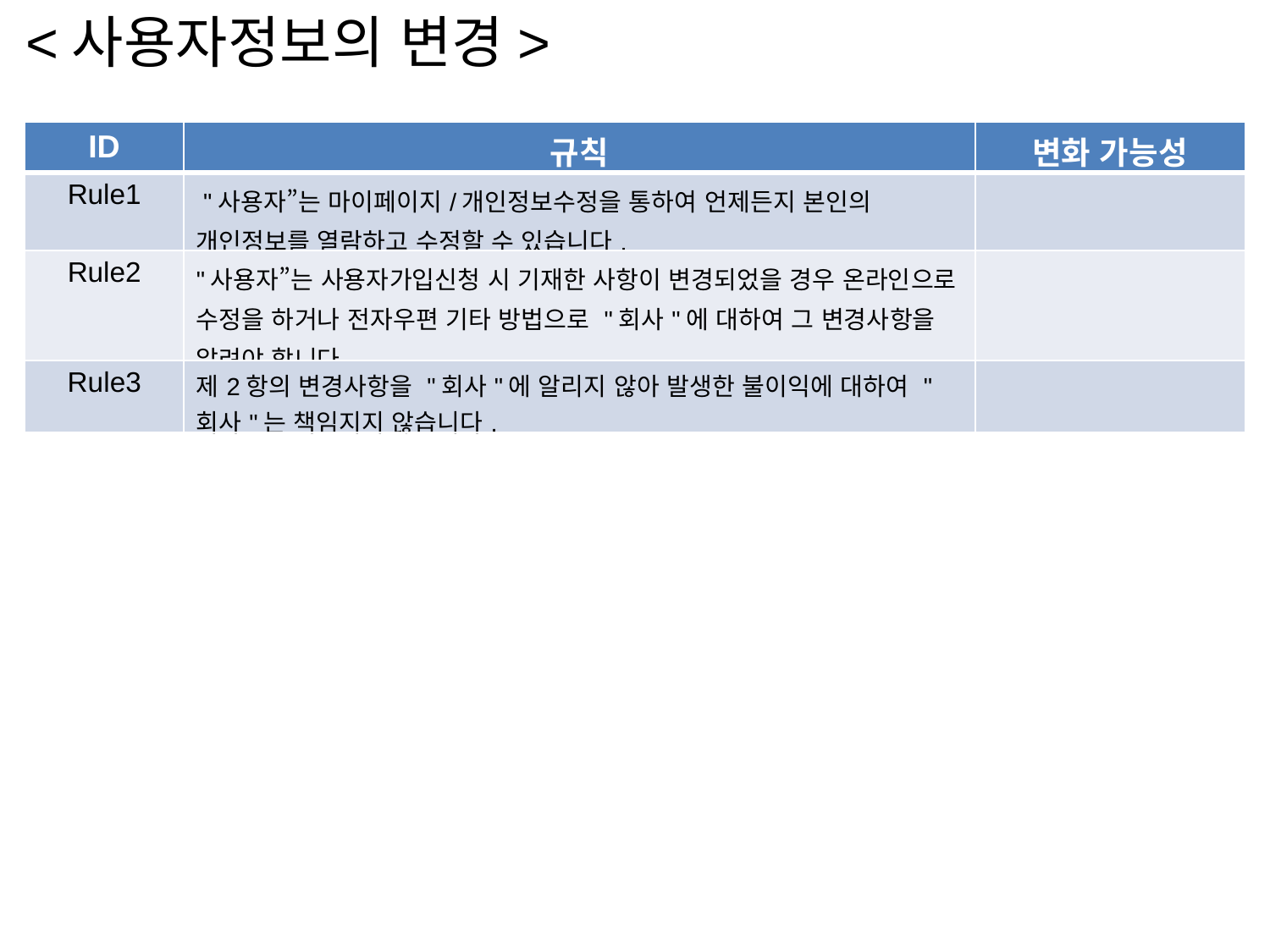

<사용자정보의 변경>
| ID | 규칙 | 변화 가능성 |
| --- | --- | --- |
| Rule1 | "사용자”는 마이페이지/개인정보수정을 통하여 언제든지 본인의 개인정보를 열람하고 수정할 수 있습니다. |  |
| Rule2 | "사용자”는 사용자가입신청 시 기재한 사항이 변경되었을 경우 온라인으로 수정을 하거나 전자우편 기타 방법으로 "회사"에 대하여 그 변경사항을 알려야 합니다. |  |
| Rule3 | 제2항의 변경사항을 "회사"에 알리지 않아 발생한 불이익에 대하여 "회사"는 책임지지 않습니다. |  |